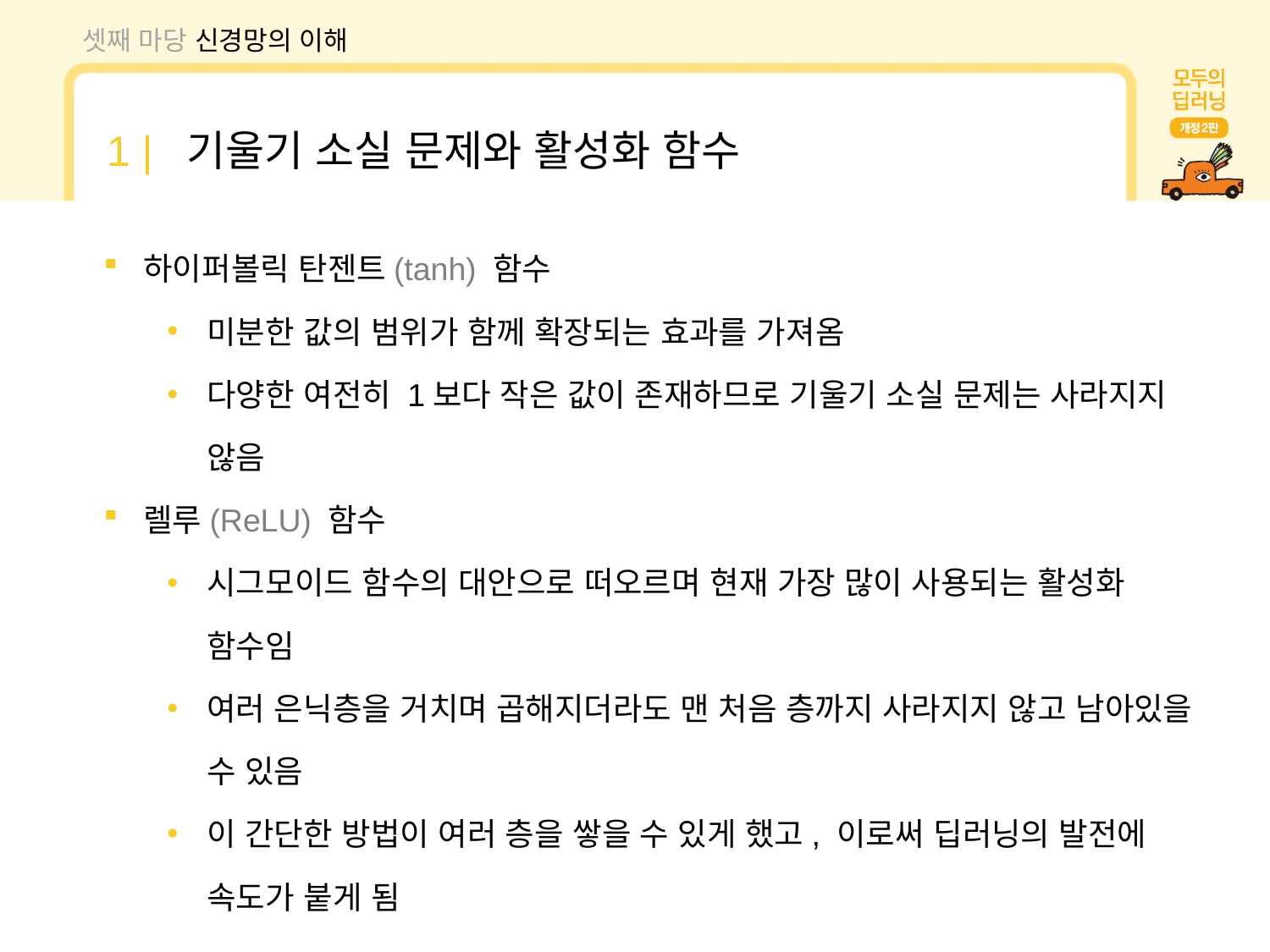

셋째 마당 신경망의 이해
1 |  기울기 소실 문제와 활성화 함수
하이퍼볼릭 탄젠트(tanh) 함수
미분한 값의 범위가 함께 확장되는 효과를 가져옴
다양한 여전히 1보다 작은 값이 존재하므로 기울기 소실 문제는 사라지지 않음
렐루(ReLU) 함수
시그모이드 함수의 대안으로 떠오르며 현재 가장 많이 사용되는 활성화 함수임
여러 은닉층을 거치며 곱해지더라도 맨 처음 층까지 사라지지 않고 남아있을 수 있음
이 간단한 방법이 여러 층을 쌓을 수 있게 했고, 이로써 딥러닝의 발전에 속도가 붙게 됨